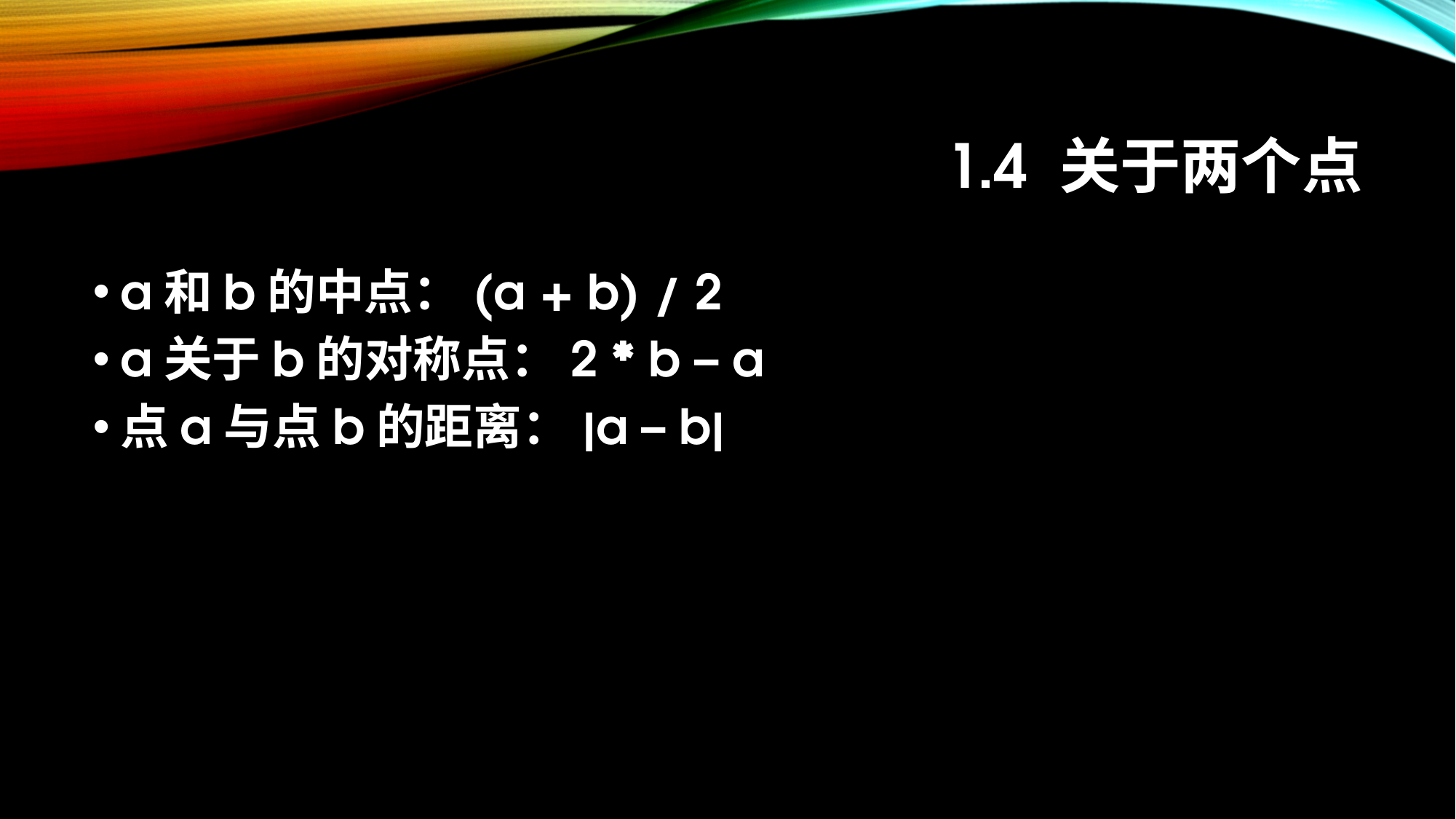

# 1.4 关于两个点
a和b的中点：(a + b) / 2
a关于b的对称点：2 * b – a
点a与点b的距离：|a – b|